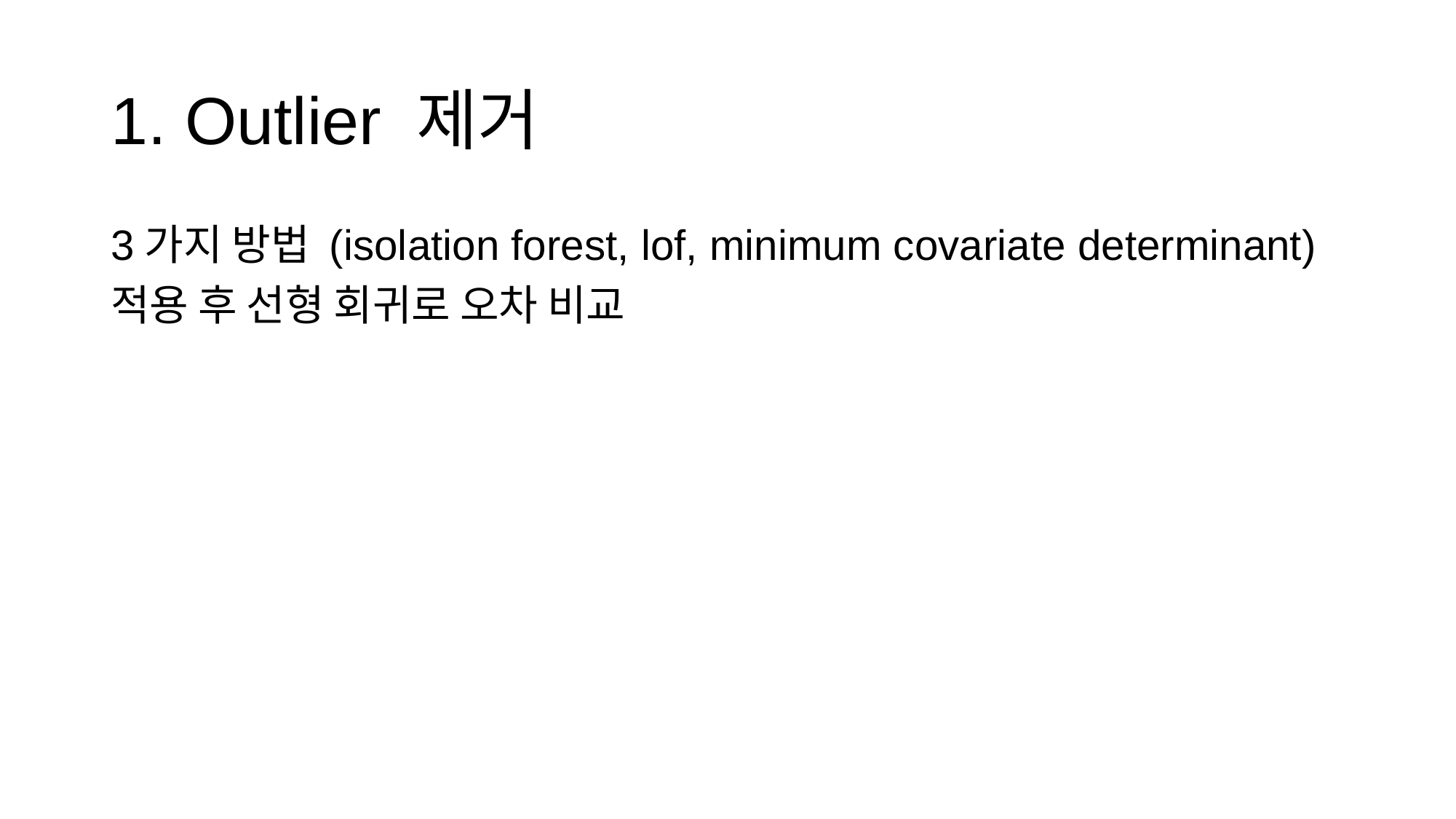

# 1. Outlier 제거
3가지 방법 (isolation forest, lof, minimum covariate determinant)
적용 후 선형 회귀로 오차 비교